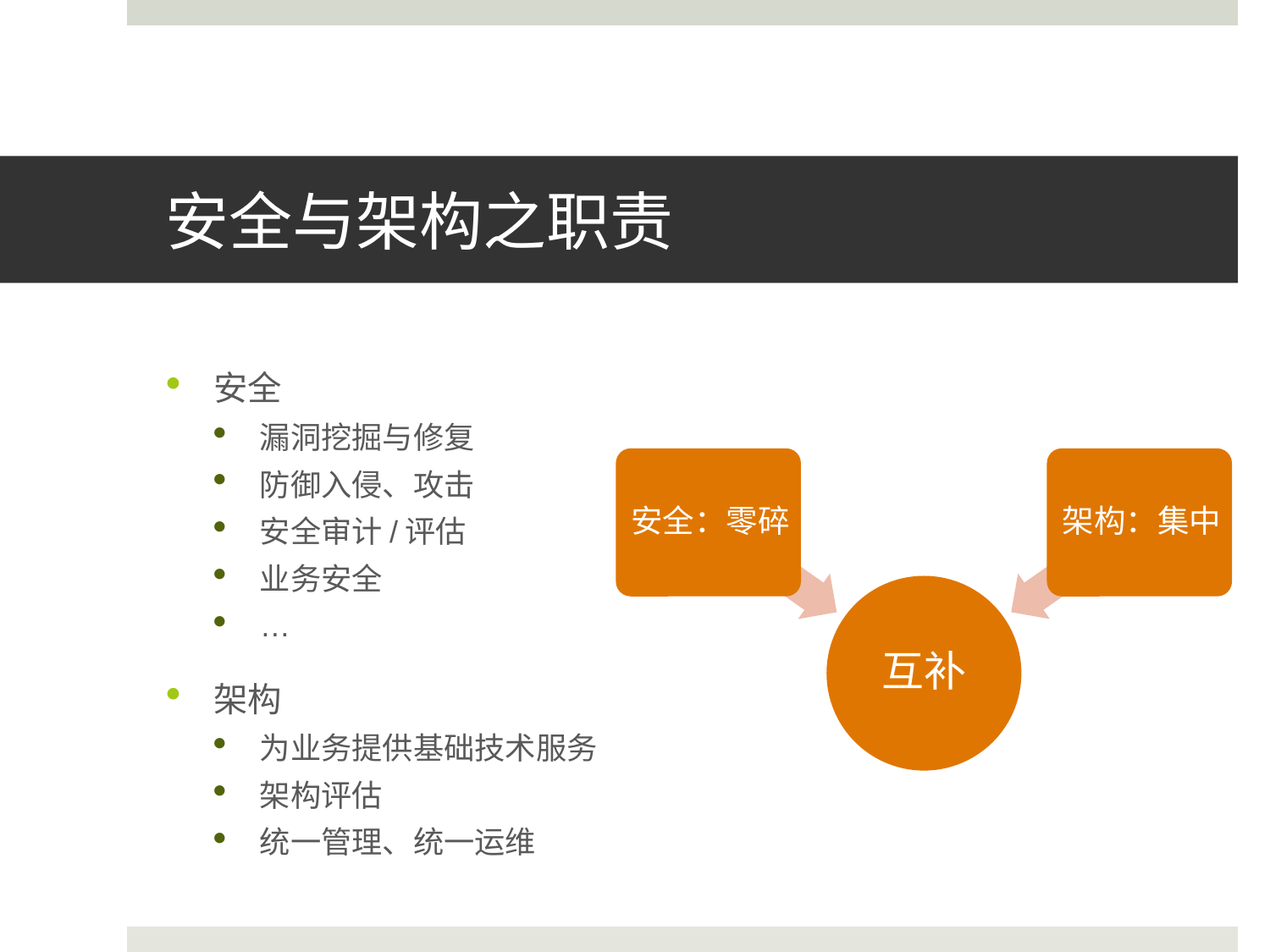

# 安全与架构之职责
安全
漏洞挖掘与修复
防御入侵、攻击
安全审计/评估
业务安全
…
架构
为业务提供基础技术服务
架构评估
统一管理、统一运维
互补
安全：零碎
架构：集中